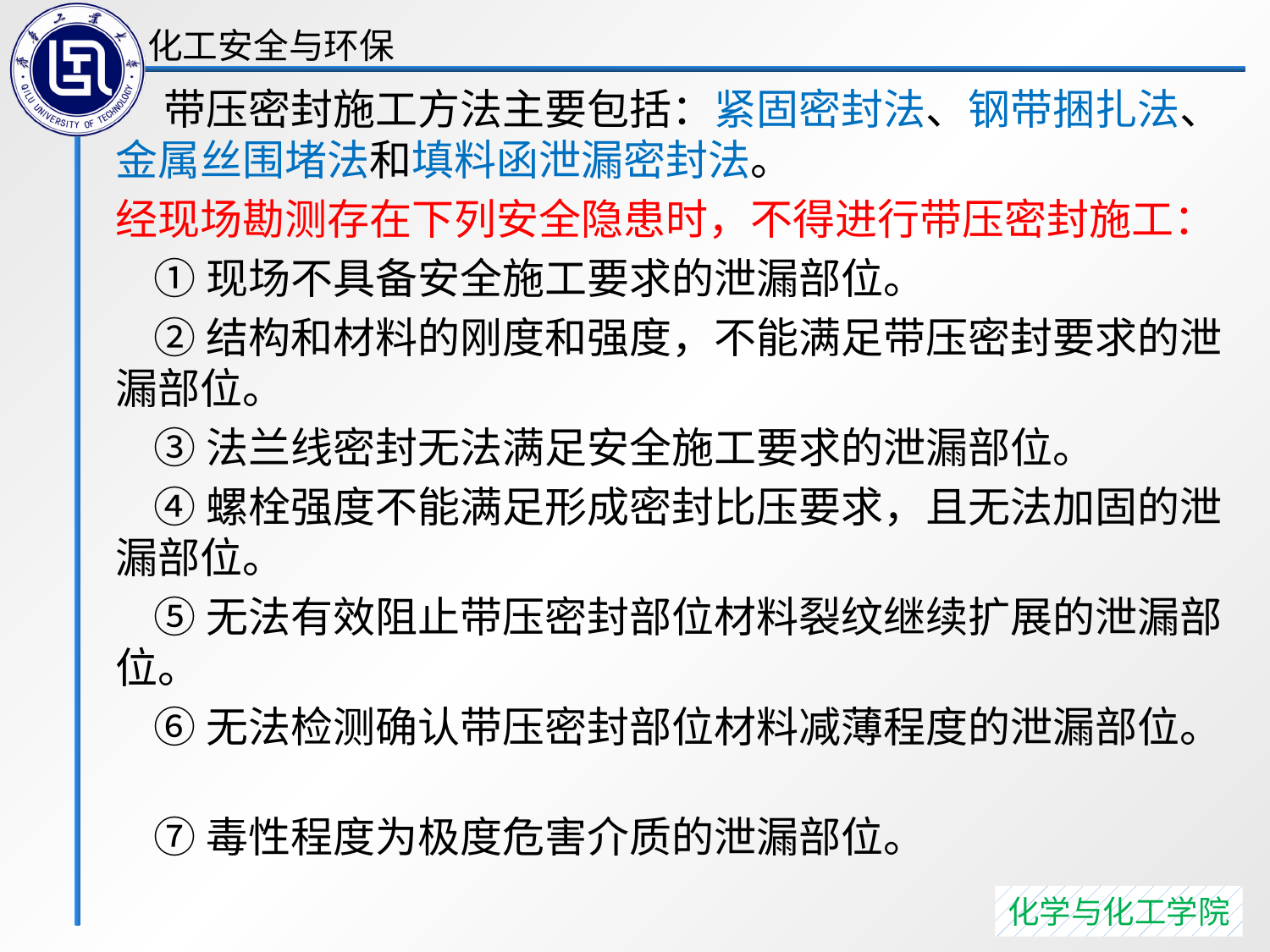

带压密封施工方法主要包括：紧固密封法、钢带捆扎法、金属丝围堵法和填料函泄漏密封法。
经现场勘测存在下列安全隐患时，不得进行带压密封施工：
    ①现场不具备安全施工要求的泄漏部位。
    ②结构和材料的刚度和强度，不能满足带压密封要求的泄漏部位。
    ③法兰线密封无法满足安全施工要求的泄漏部位。
    ④螺栓强度不能满足形成密封比压要求，且无法加固的泄漏部位。
    ⑤无法有效阻止带压密封部位材料裂纹继续扩展的泄漏部位。
    ⑥无法检测确认带压密封部位材料减薄程度的泄漏部位。
    ⑦毒性程度为极度危害介质的泄漏部位。